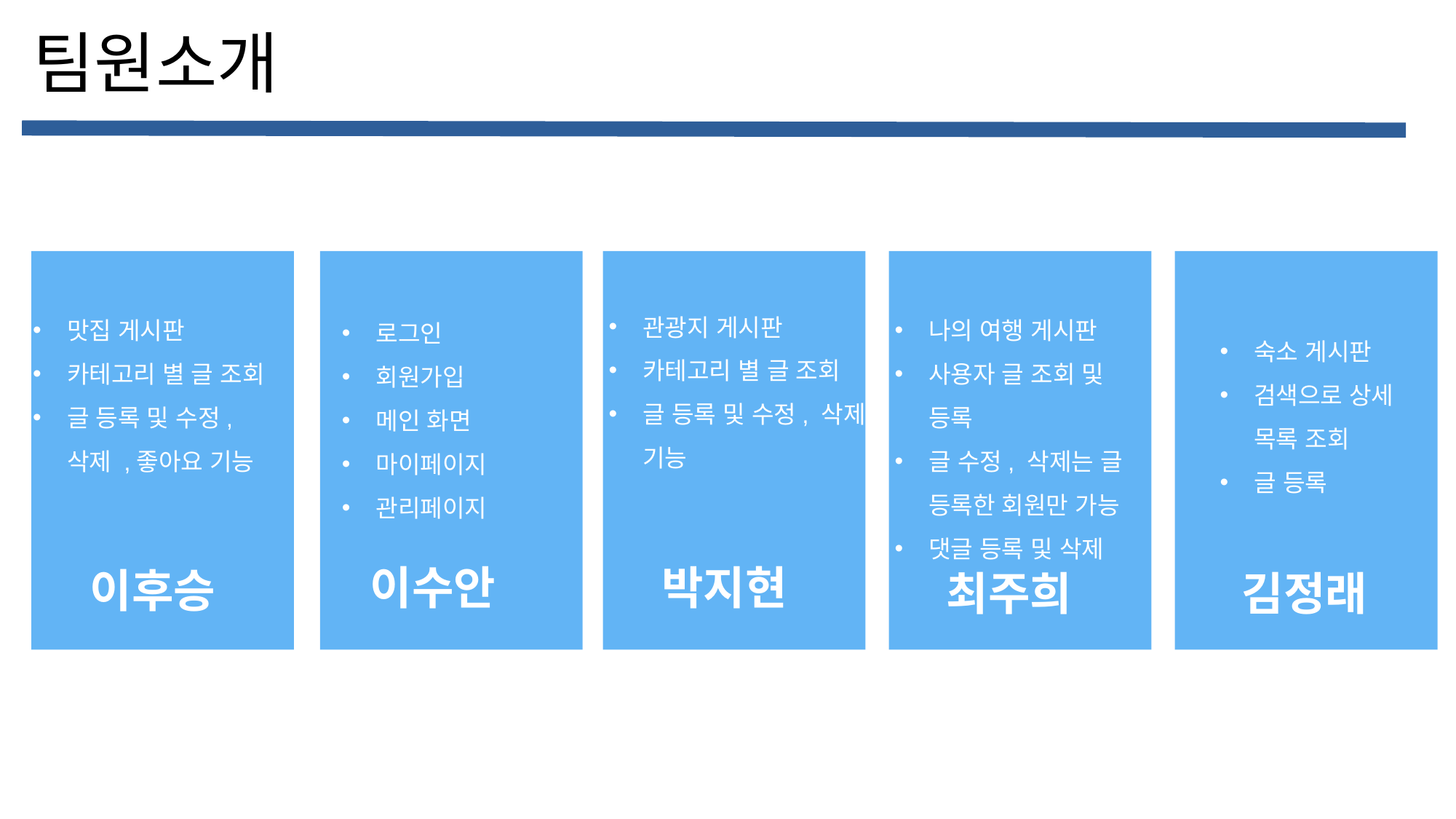

팀원소개

관광지 게시판
카테고리 별 글 조회
글 등록 및 수정, 삭제 기능

맛집 게시판
카테고리 별 글 조회
글 등록 및 수정, 삭제 ,좋아요 기능

나의 여행 게시판
사용자 글 조회 및 등록
글 수정, 삭제는 글 등록한 회원만 가능
댓글 등록 및 삭제

로그인
회원가입
메인 화면
마이페이지
관리페이지

공부게시판
게시글 추천
댓글
답변

숙소 게시판
검색으로 상세 목록 조회
글 등록

공부게시판
게시글 추천
댓글
답변
홍길동
서성구
이수안
박지현
 이후승
최주희
김정래